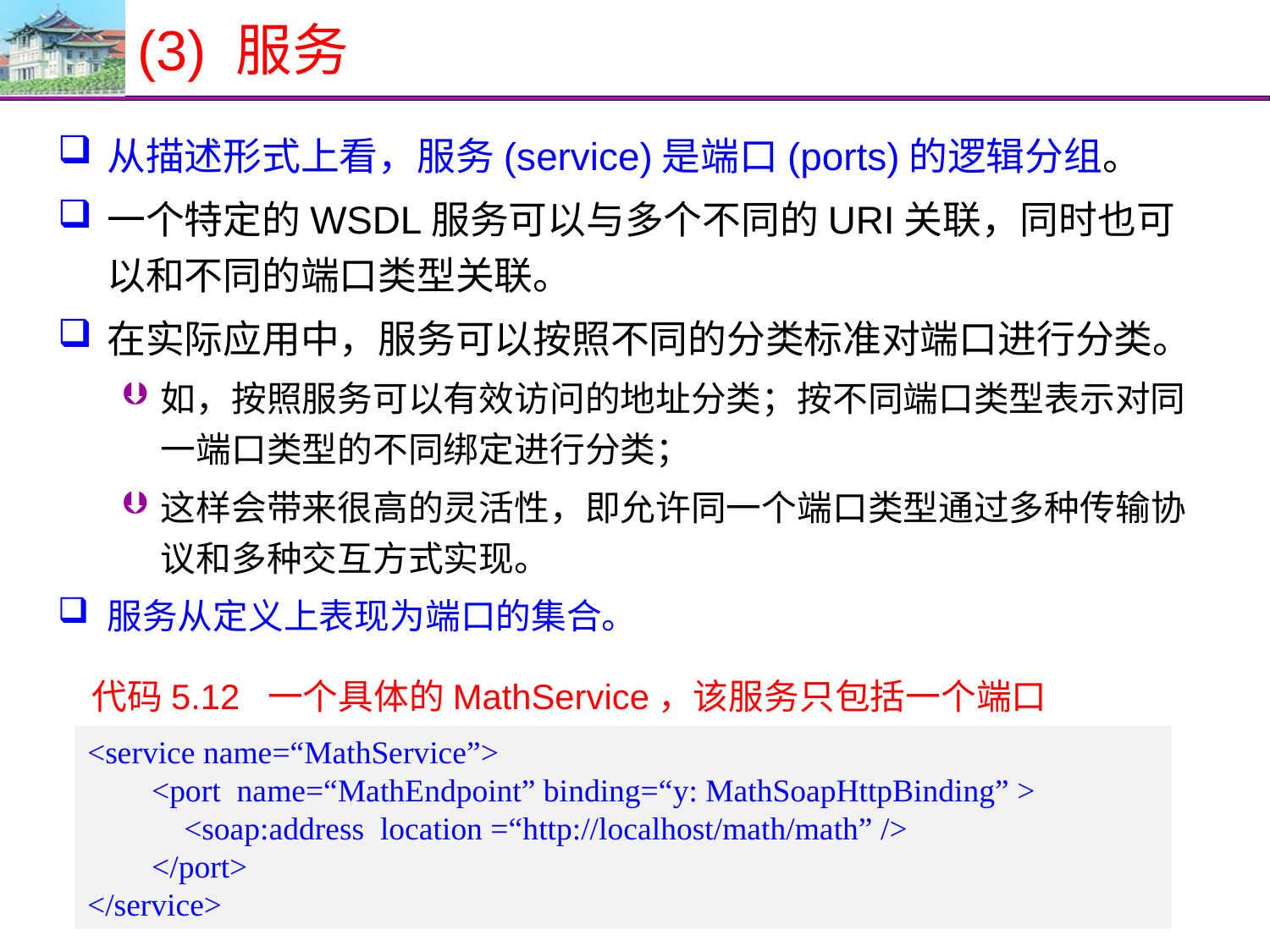

# (3) 服务
从描述形式上看，服务(service)是端口(ports)的逻辑分组。
一个特定的WSDL服务可以与多个不同的URI关联，同时也可以和不同的端口类型关联。
在实际应用中，服务可以按照不同的分类标准对端口进行分类。
如，按照服务可以有效访问的地址分类；按不同端口类型表示对同一端口类型的不同绑定进行分类；
这样会带来很高的灵活性，即允许同一个端口类型通过多种传输协议和多种交互方式实现。
服务从定义上表现为端口的集合。
代码5.12  一个具体的MathService，该服务只包括一个端口
<service name=“MathService”>
        <port  name=“MathEndpoint” binding=“y: MathSoapHttpBinding” >
            <soap:address  location =“http://localhost/math/math” />
        </port>
</service>